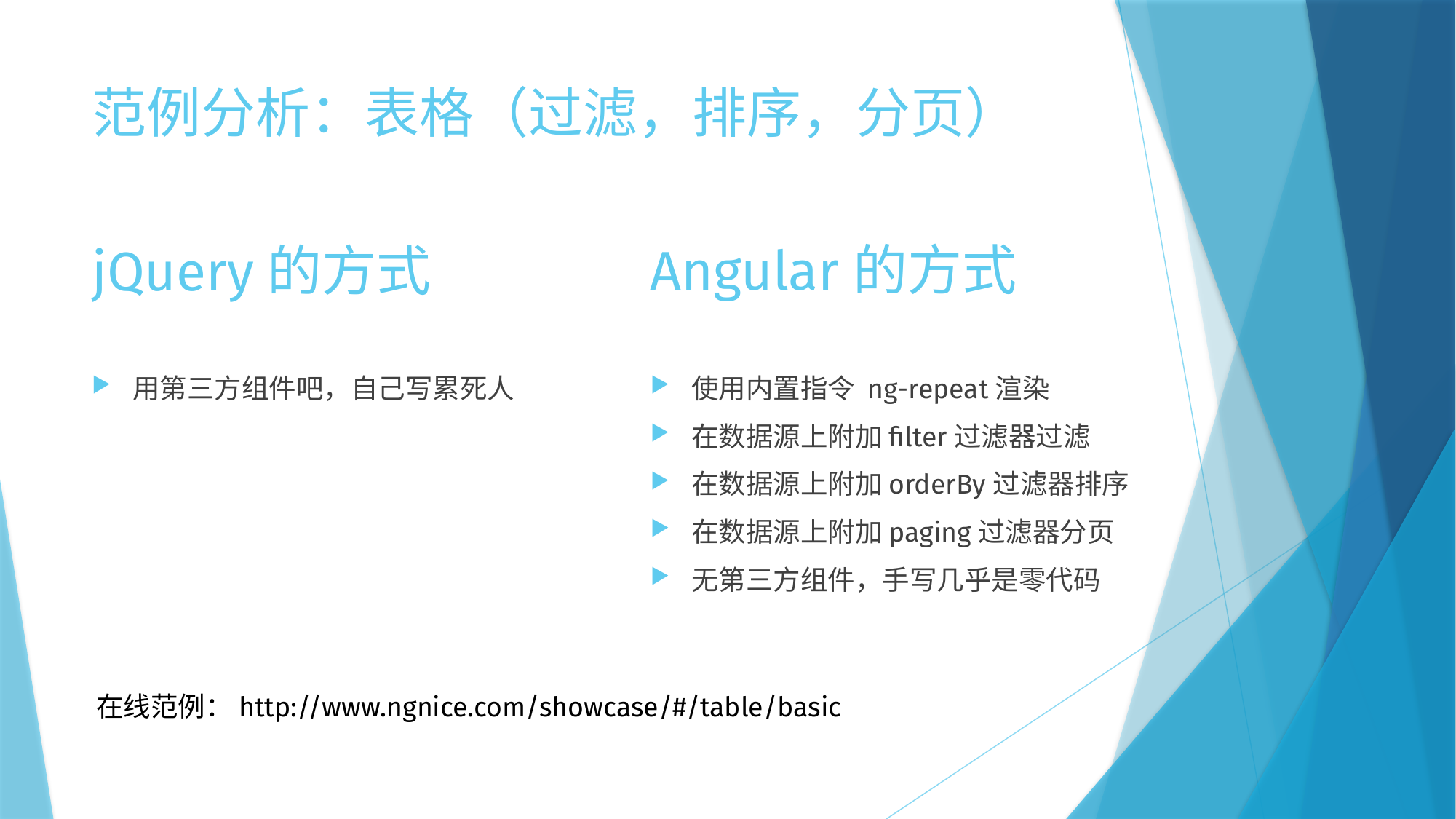

# 范例分析：表格（过滤，排序，分页）
Angular的方式
jQuery的方式
使用内置指令 ng-repeat渲染
在数据源上附加filter过滤器过滤
在数据源上附加orderBy过滤器排序
在数据源上附加paging过滤器分页
无第三方组件，手写几乎是零代码
用第三方组件吧，自己写累死人
在线范例：http://www.ngnice.com/showcase/#/table/basic